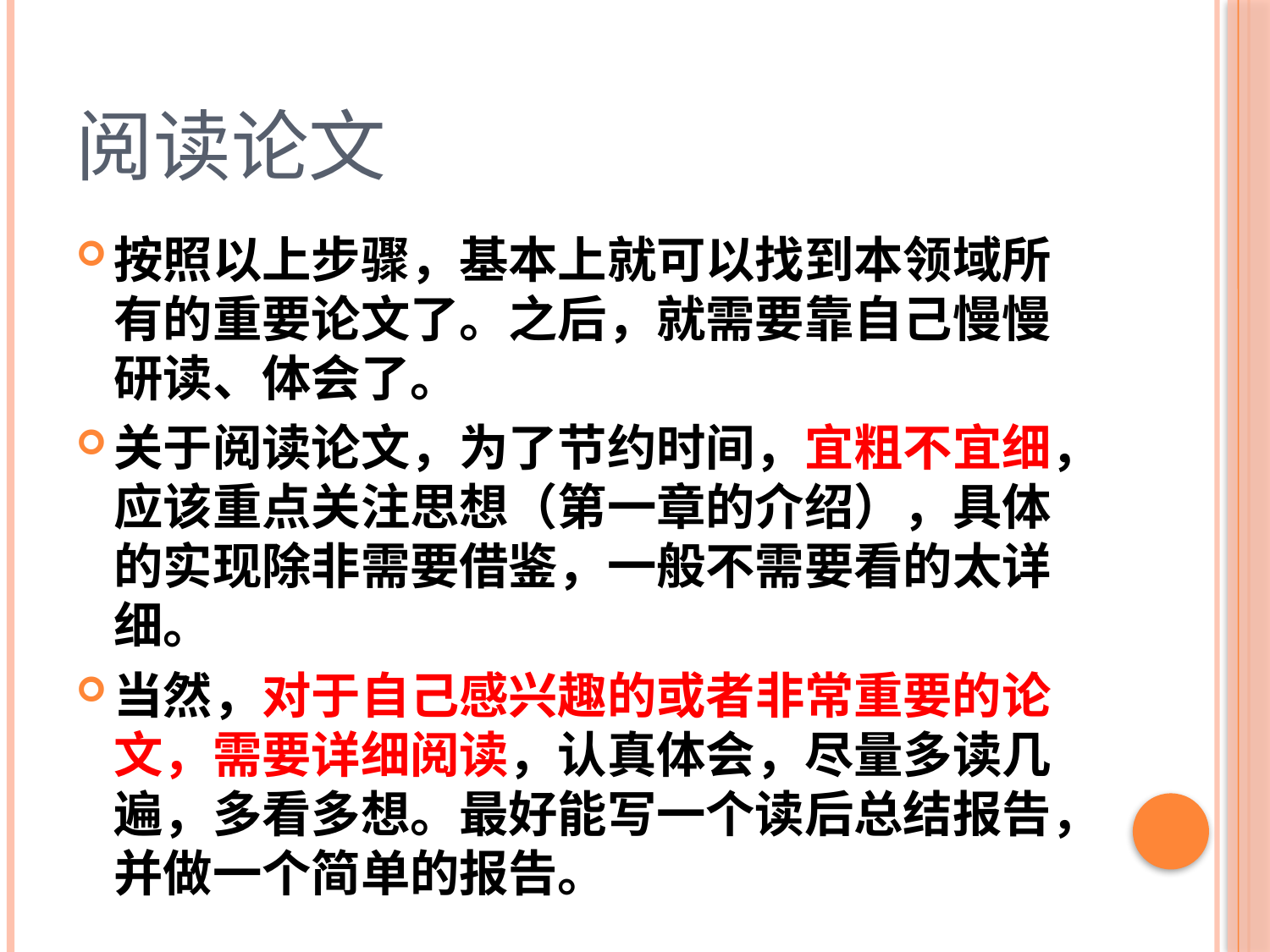

# 阅读论文
按照以上步骤，基本上就可以找到本领域所有的重要论文了。之后，就需要靠自己慢慢研读、体会了。
关于阅读论文，为了节约时间，宜粗不宜细，应该重点关注思想（第一章的介绍），具体的实现除非需要借鉴，一般不需要看的太详细。
当然，对于自己感兴趣的或者非常重要的论文，需要详细阅读，认真体会，尽量多读几遍，多看多想。最好能写一个读后总结报告，并做一个简单的报告。